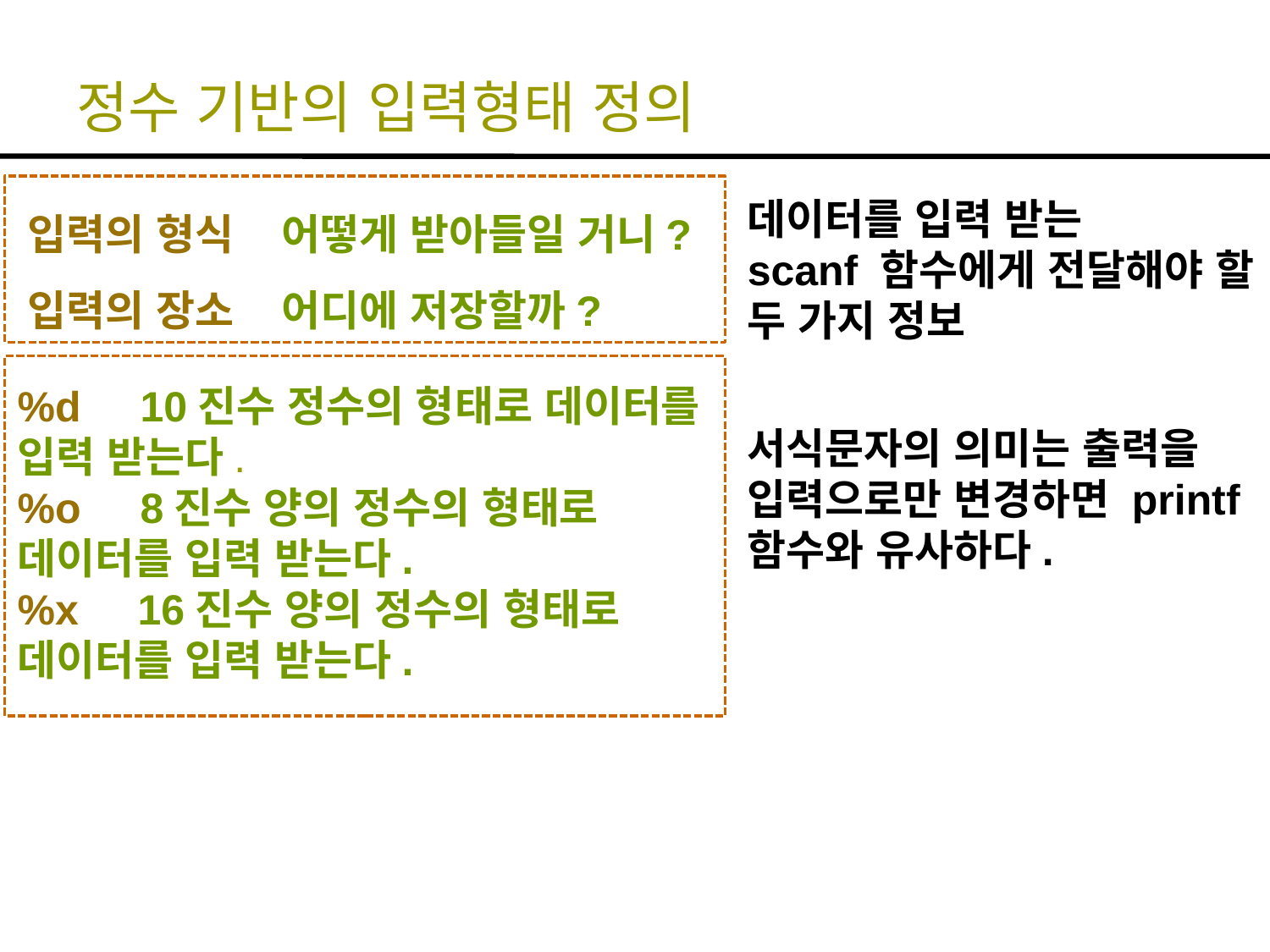

# 정수 기반의 입력형태 정의

입력의 형식 	어떻게 받아들일 거니?
입력의 장소 	어디에 저장할까?
데이터를 입력 받는
scanf 함수에게 전달해야 할 두 가지 정보

%d     10진수 정수의 형태로 데이터를 입력 받는다.
%o     8진수 양의 정수의 형태로 데이터를 입력 받는다.
%x     16진수 양의 정수의 형태로 데이터를 입력 받는다.
서식문자의 의미는 출력을 입력으로만 변경하면 printf 함수와 유사하다.